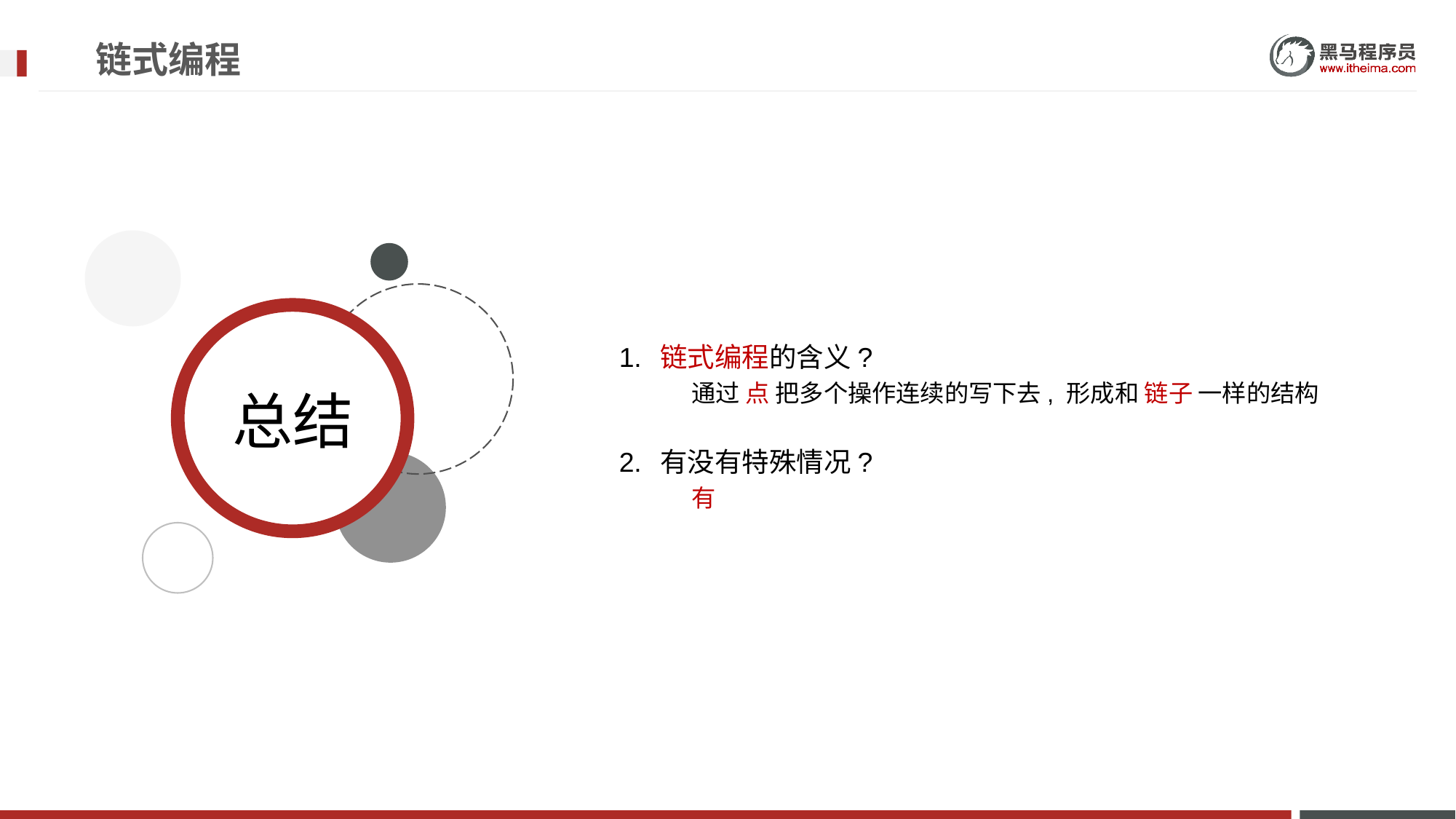

# 链式编程
链式编程的含义?
通过 点 把多个操作连续的写下去, 形成和 链子 一样的结构
有没有特殊情况?
有